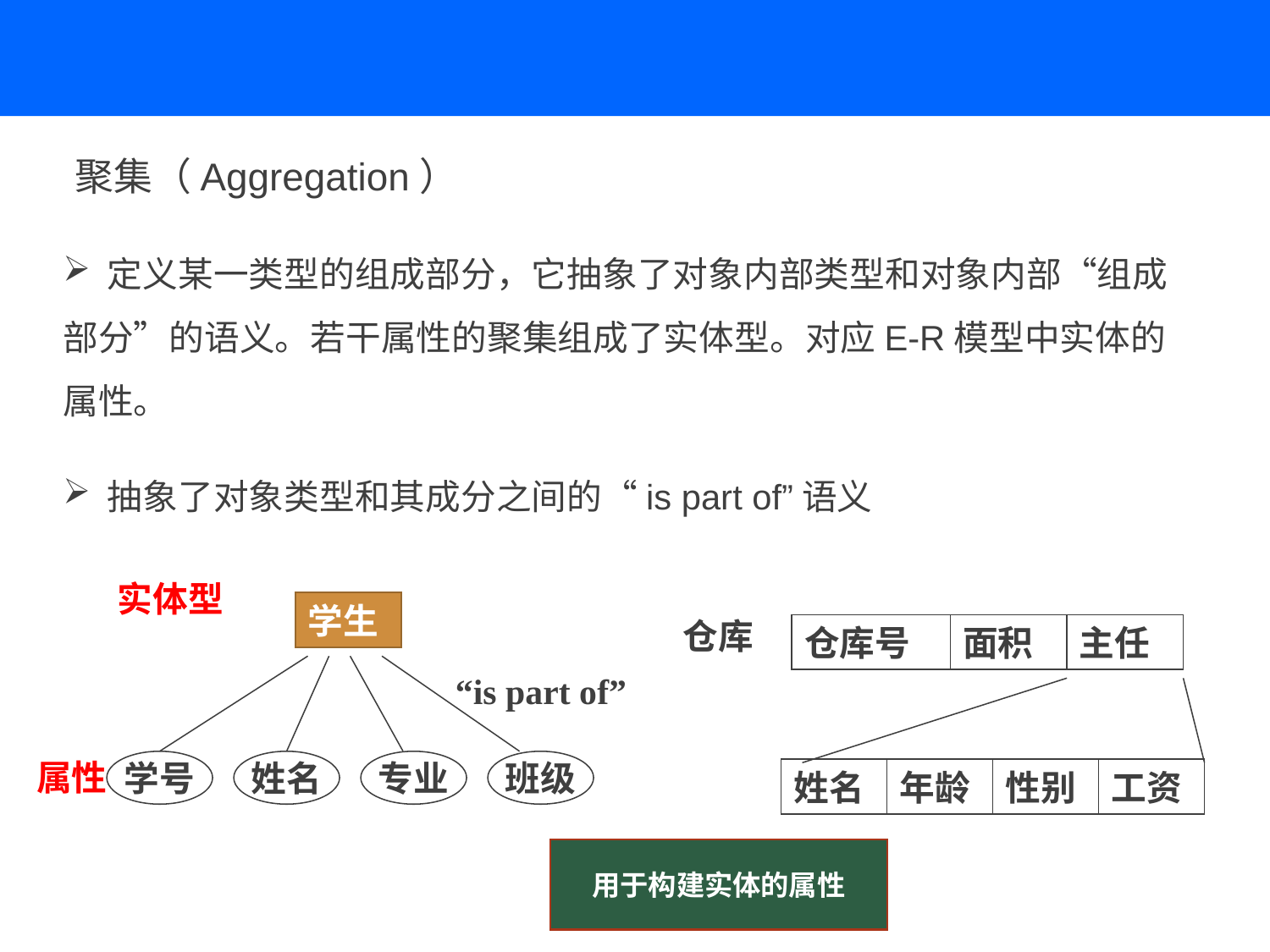

聚集（Aggregation）
 定义某一类型的组成部分，它抽象了对象内部类型和对象内部“组成部分”的语义。若干属性的聚集组成了实体型。对应E-R模型中实体的属性。
 抽象了对象类型和其成分之间的“is part of”语义

实体型
学生
仓库
仓库号
面积
主任

“is part of”

属性
学号
姓名
专业
班级
姓名
年龄
性别
工资
用于构建实体的属性